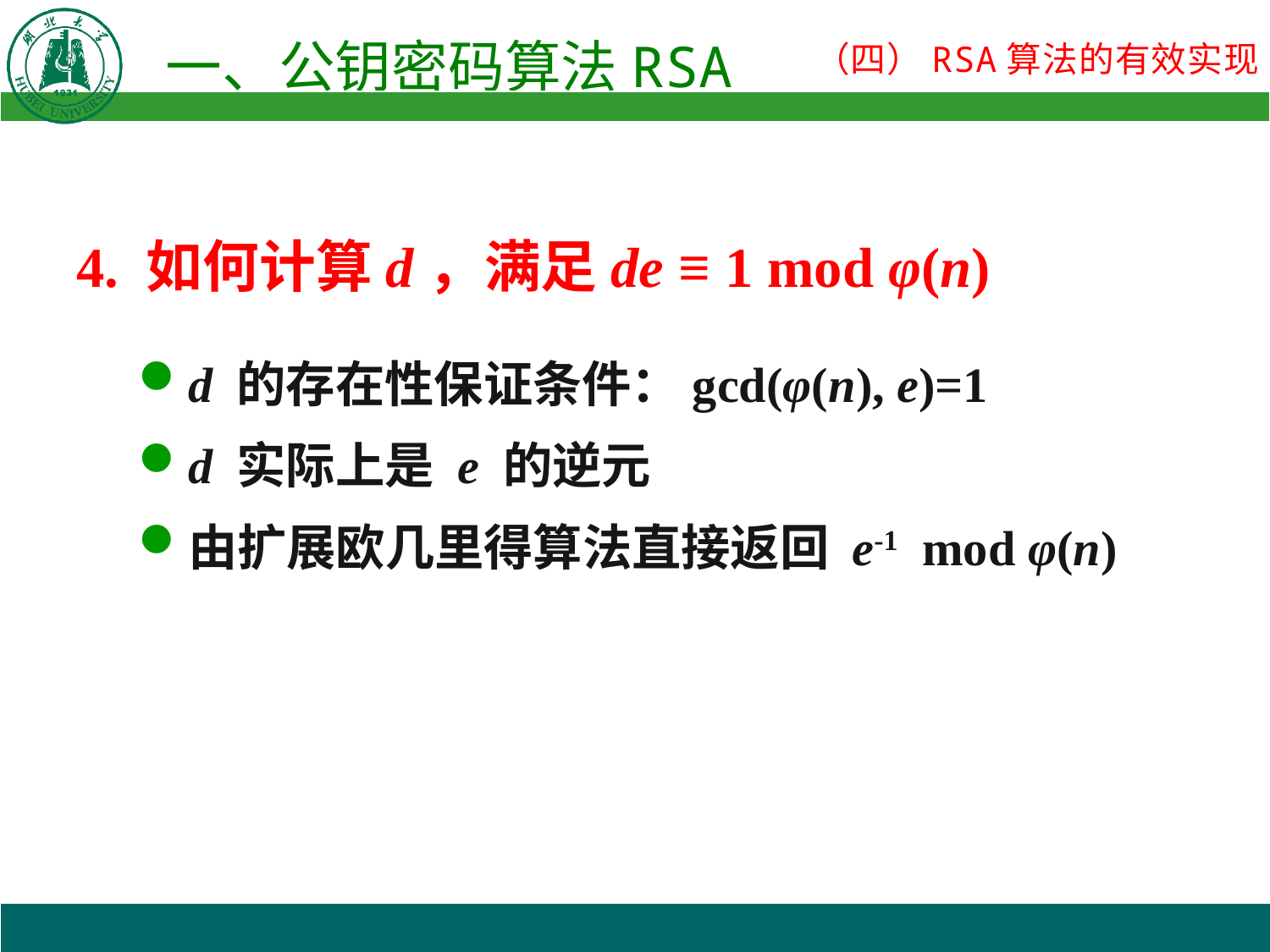

4. 如何计算d，满足de ≡ 1 mod φ(n)
d 的存在性保证条件：gcd(φ(n), e)=1
d 实际上是 e 的逆元
由扩展欧几里得算法直接返回 e-1  mod φ(n)